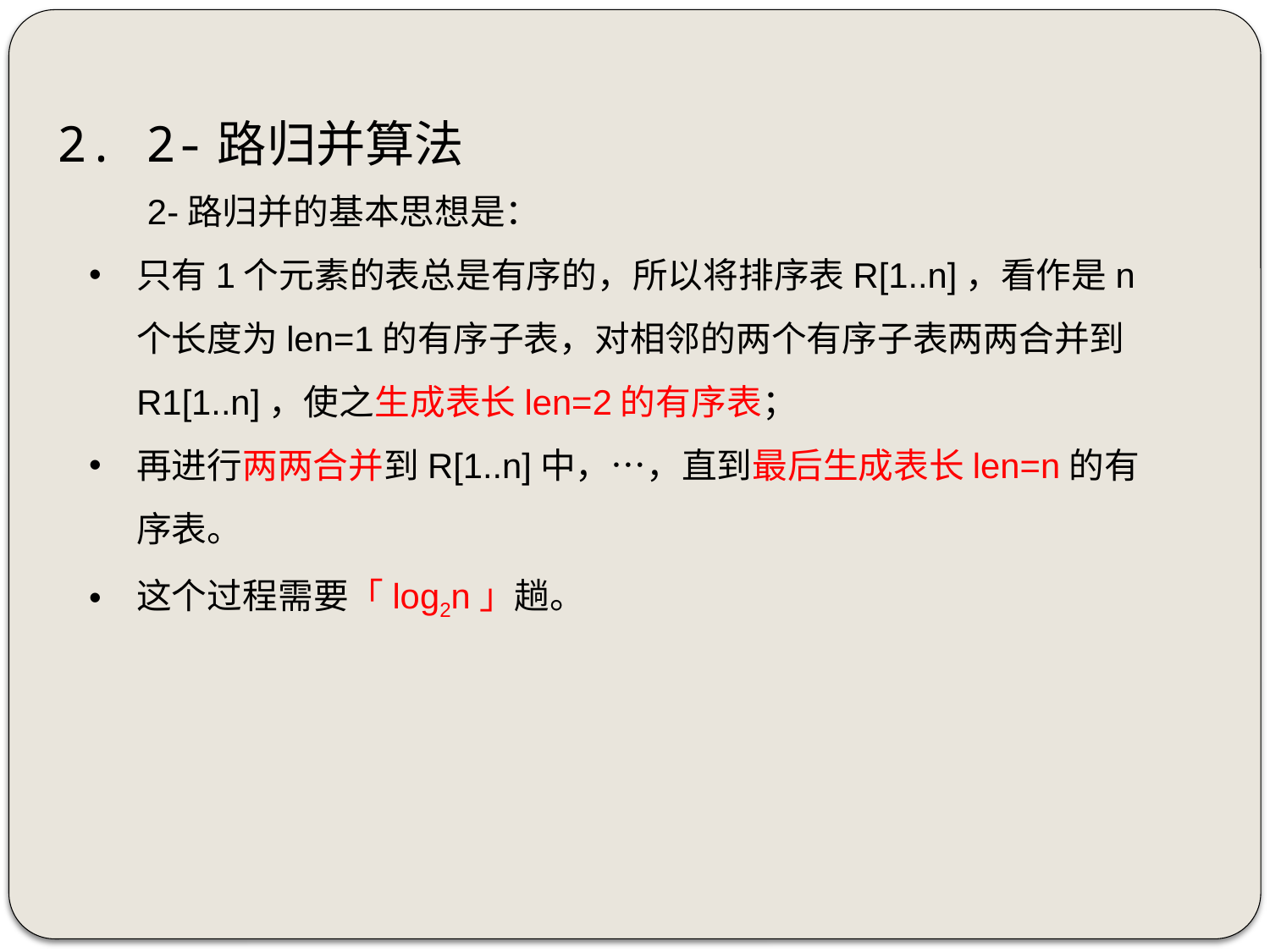

2. 2-路归并算法
      2-路归并的基本思想是：
只有1个元素的表总是有序的，所以将排序表R[1..n]，看作是n个长度为len=1的有序子表，对相邻的两个有序子表两两合并到R1[1..n]，使之生成表长len=2的有序表；
再进行两两合并到R[1..n]中，…，直到最后生成表长len=n的有序表。
这个过程需要「log2n」趟。